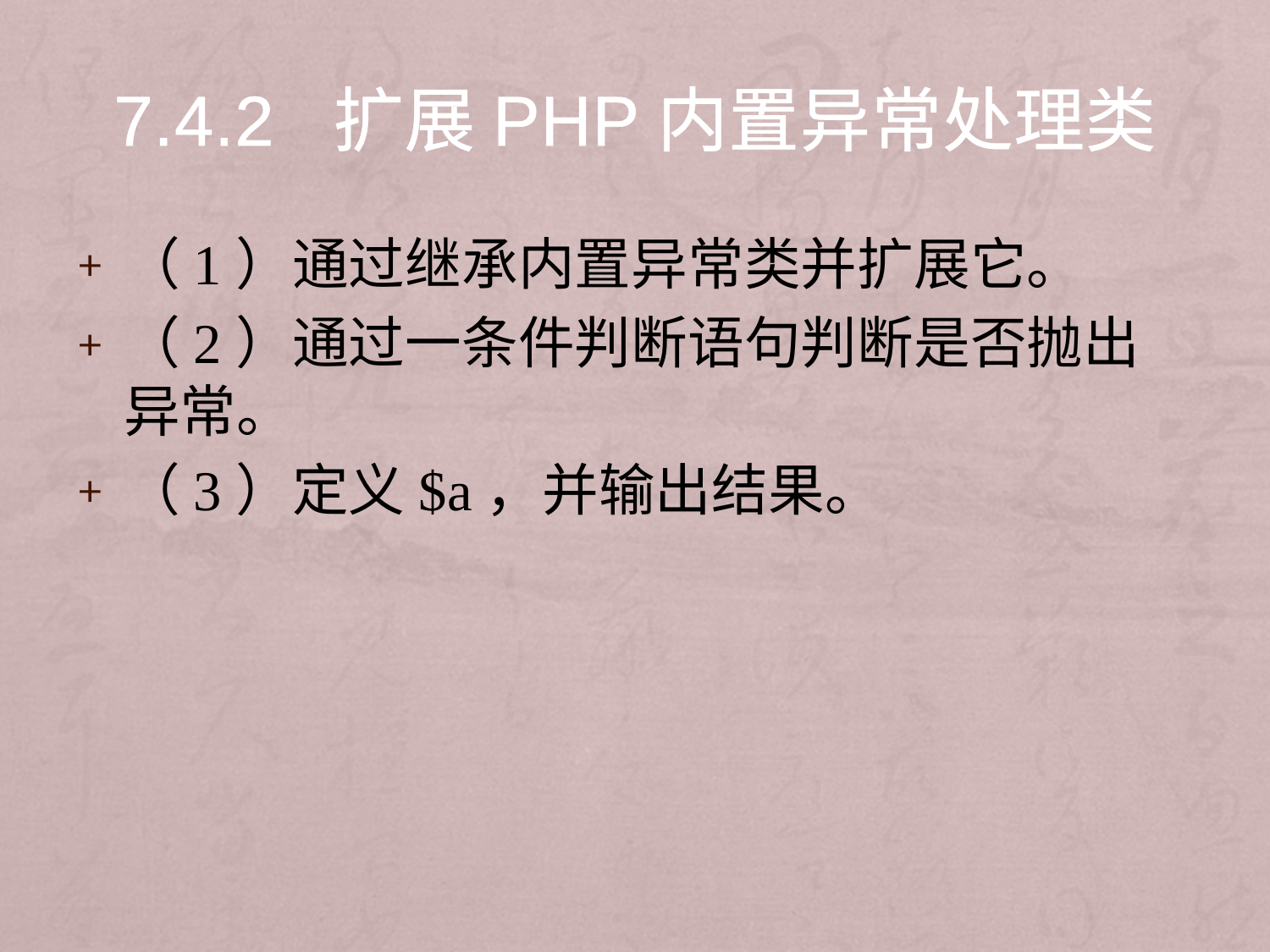

# 7.4.2  扩展PHP内置异常处理类
（1）通过继承内置异常类并扩展它。
（2）通过一条件判断语句判断是否抛出异常。
（3）定义$a，并输出结果。